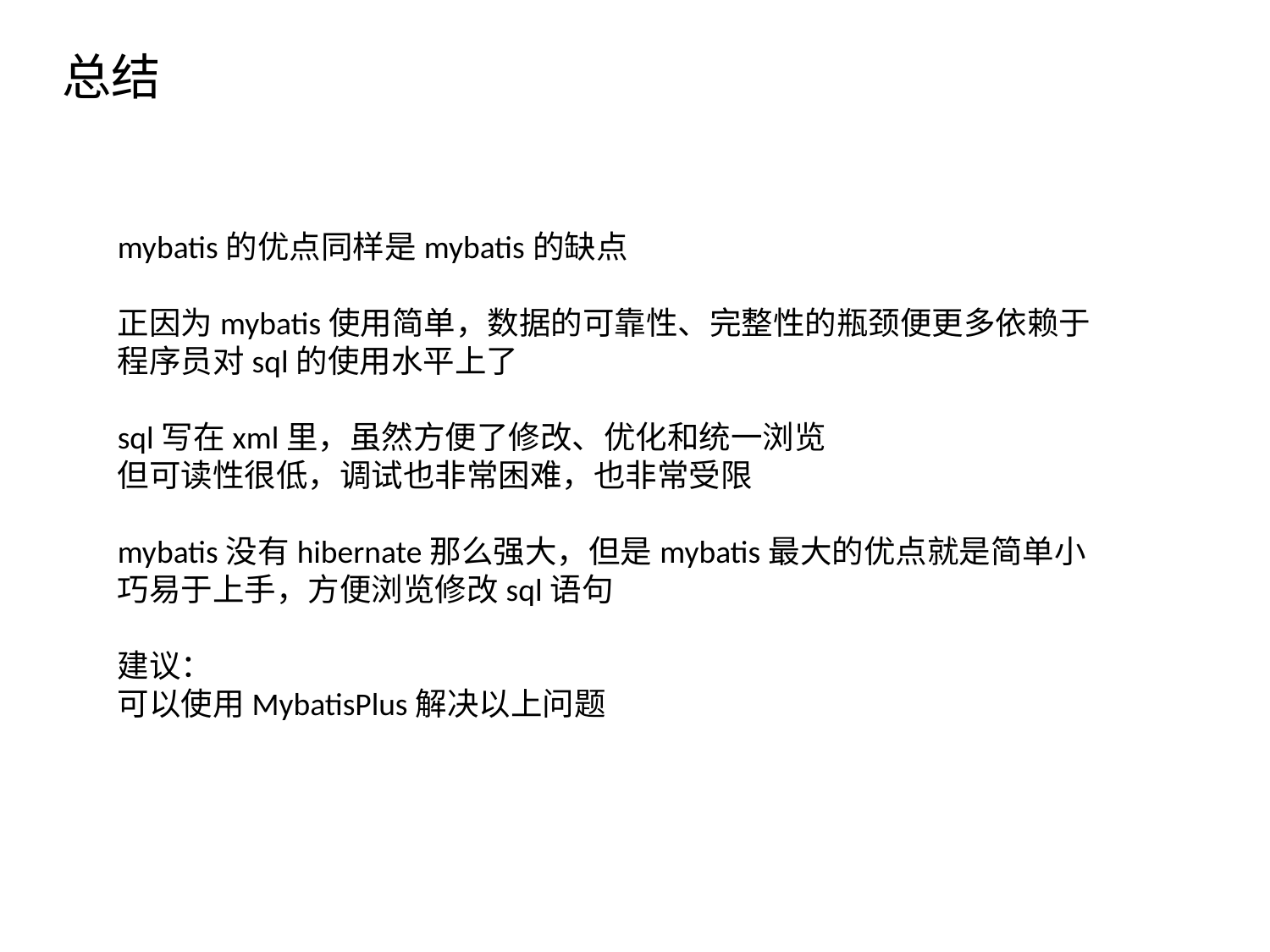

总结
mybatis的优点同样是mybatis的缺点

正因为mybatis使用简单，数据的可靠性、完整性的瓶颈便更多依赖于程序员对sql的使用水平上了

sql写在xml里，虽然方便了修改、优化和统一浏览
但可读性很低，调试也非常困难，也非常受限

mybatis没有hibernate那么强大，但是mybatis最大的优点就是简单小巧易于上手，方便浏览修改sql语句

建议：
可以使用MybatisPlus解决以上问题
点击添加文本
点击添加文本
点击添加文本
点击添加文本